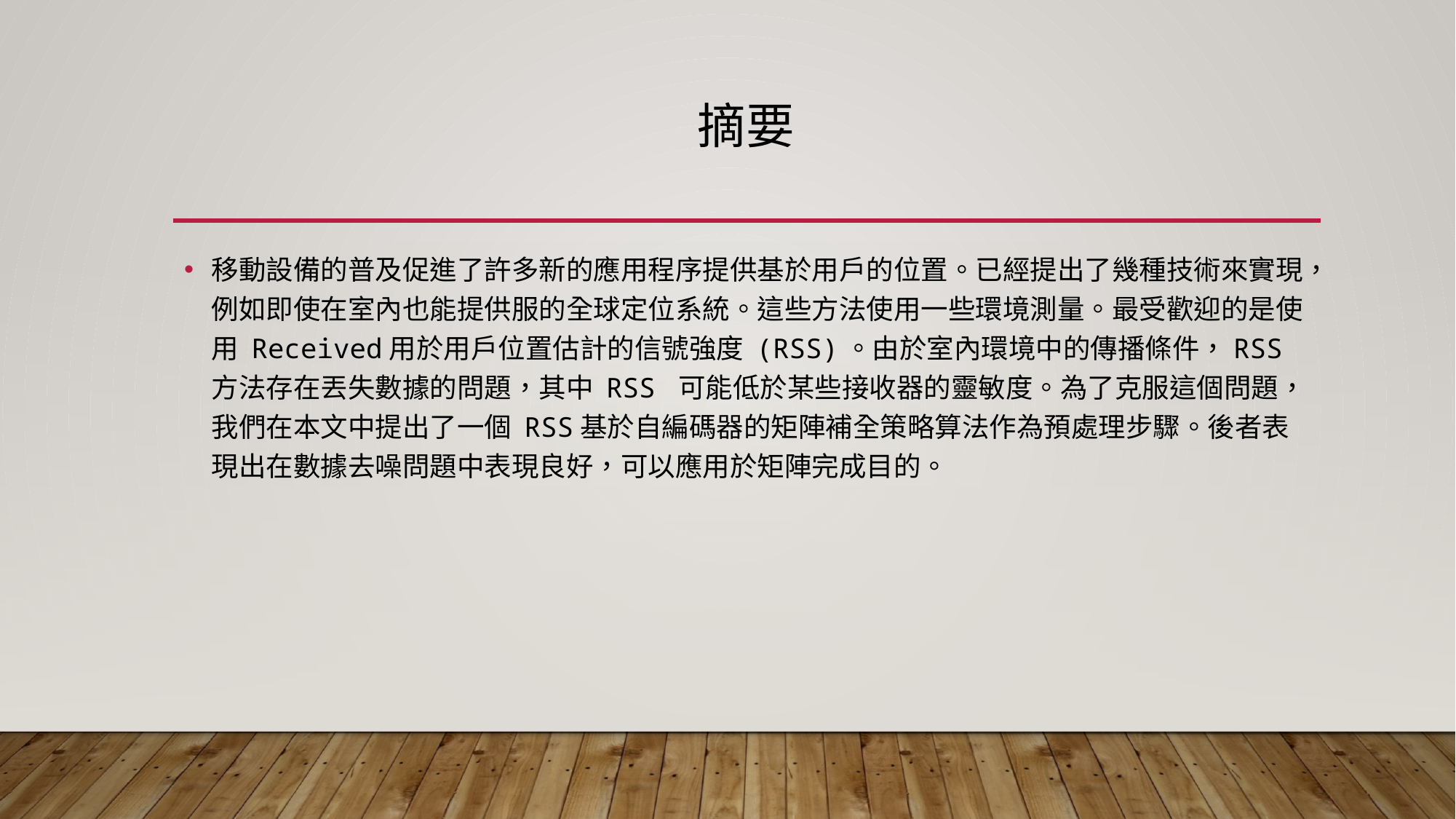

# 摘要
移動設備的普及促進了許多新的應用程序提供基於用戶的位置。已經提出了幾種技術來實現，例如即使在室內也能提供服的全球定位系統。這些方法使用一些環境測量。最受歡迎的是使用 Received用於用戶位置估計的信號強度 (RSS)。由於室內環境中的傳播條件，RSS 方法存在丟失數據的問題，其中 RSS 可能低於某些接收器的靈敏度。為了克服這個問題，我們在本文中提出了一個 RSS基於自編碼器的矩陣補全策略算法作為預處理步驟。後者表現出在數據去噪問題中表現良好，可以應用於矩陣完成目的。